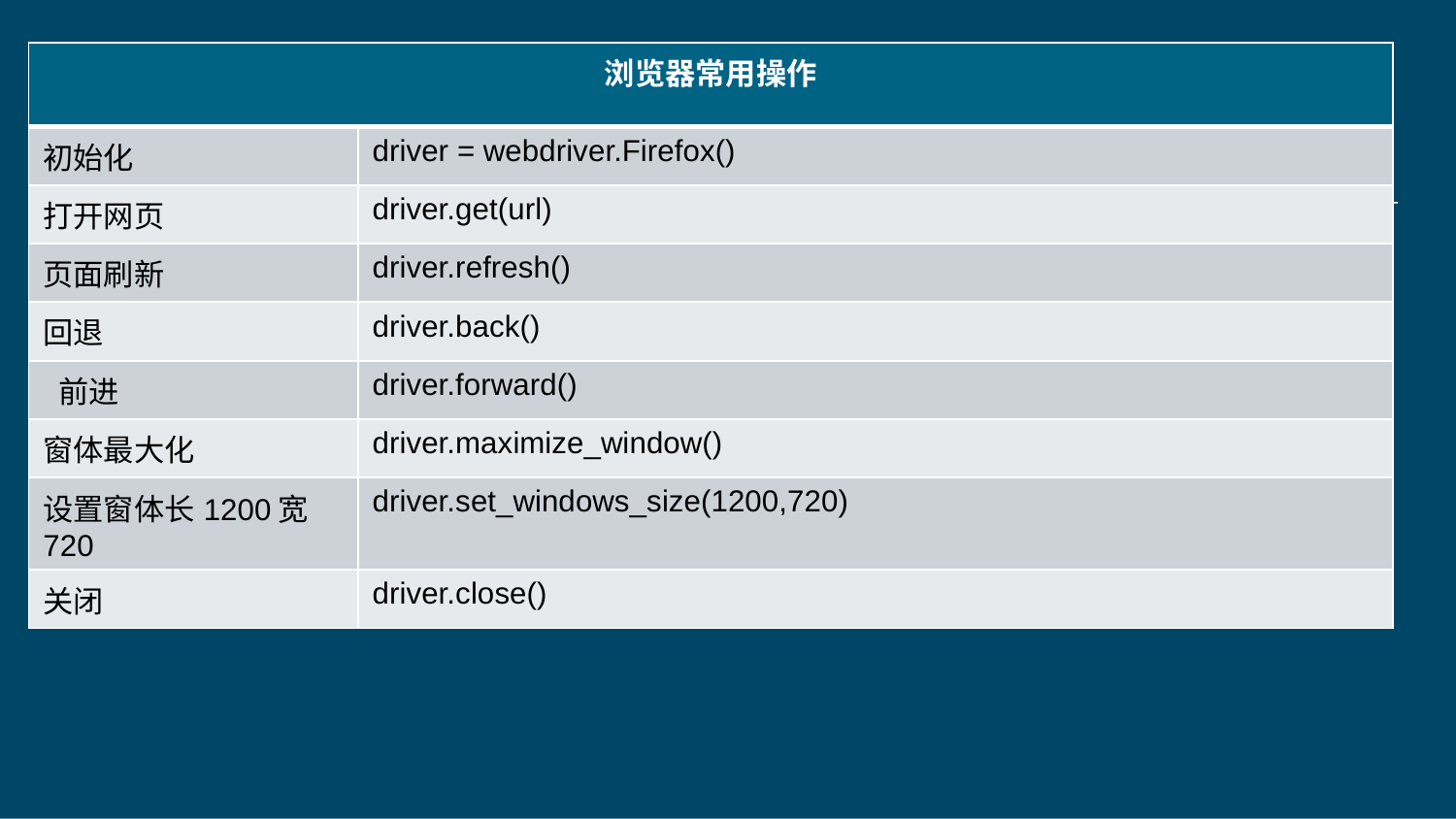

| 浏览器常用操作 | 方法 |
| --- | --- |
| 初始化 | driver = webdriver.Firefox() |
| 打开网页 | driver.get(url) |
| 页面刷新 | driver.refresh() |
| 回退 | driver.back() |
| 前进 | driver.forward() |
| 窗体最大化 | driver.maximize\_window() |
| 设置窗体长1200宽720 | driver.set\_windows\_size(1200,720) |
| 关闭 | driver.close() |